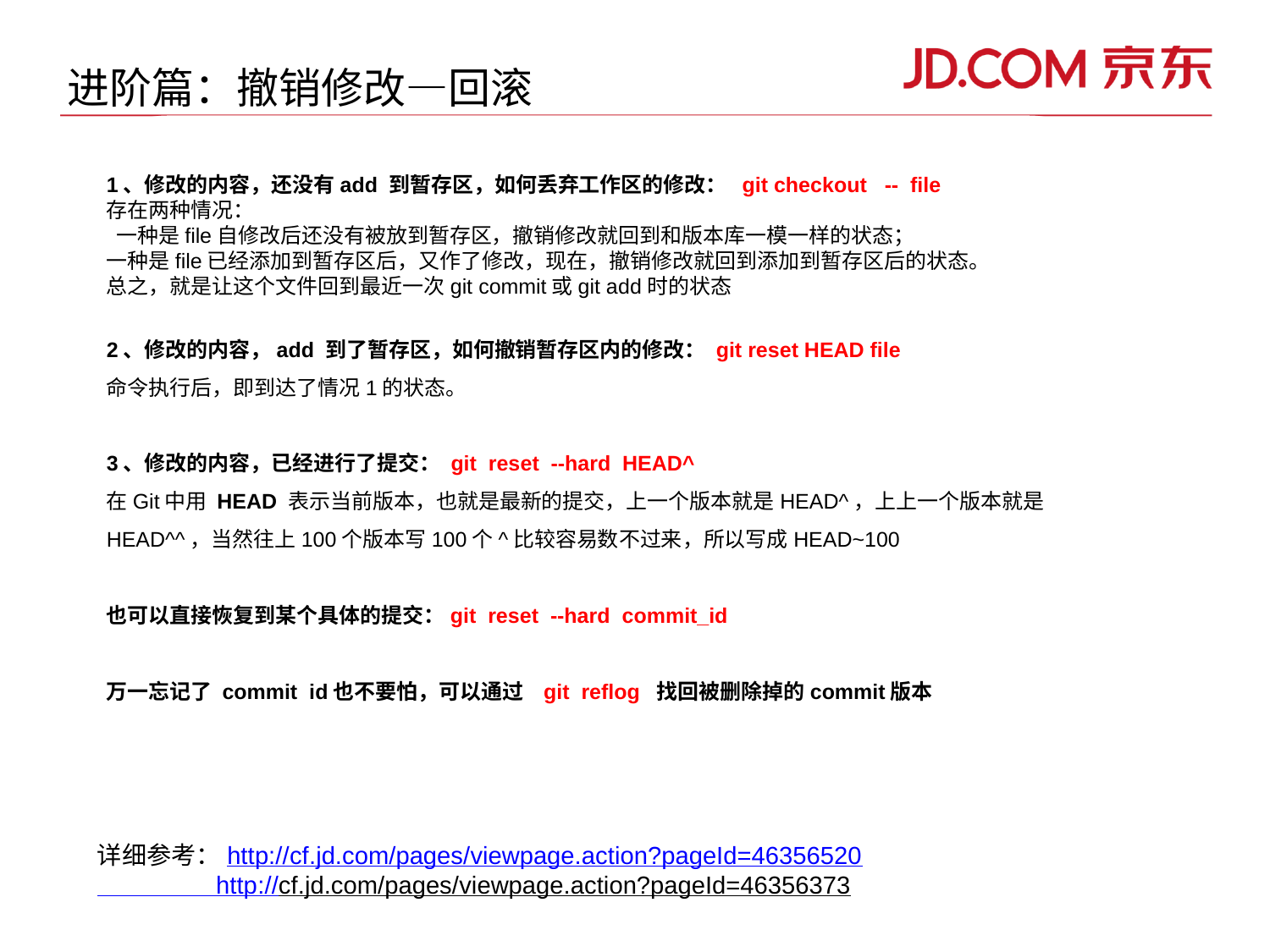

进阶篇：撤销修改—回滚
1、修改的内容，还没有add 到暂存区，如何丢弃工作区的修改：  git checkout   --  file
存在两种情况：
 一种是file自修改后还没有被放到暂存区，撤销修改就回到和版本库一模一样的状态；
一种是file已经添加到暂存区后，又作了修改，现在，撤销修改就回到添加到暂存区后的状态。
总之，就是让这个文件回到最近一次git commit或git add时的状态

2、修改的内容，add 到了暂存区，如何撤销暂存区内的修改： git reset HEAD file
命令执行后，即到达了情况1的状态。

3、修改的内容，已经进行了提交： git  reset  --hard  HEAD^
在Git中用 HEAD 表示当前版本，也就是最新的提交，上一个版本就是HEAD^，上上一个版本就是HEAD^^，当然往上100个版本写100个^比较容易数不过来，所以写成HEAD~100

也可以直接恢复到某个具体的提交：git  reset  --hard  commit_id

万一忘记了 commit  id也不要怕，可以通过   git  reflog  找回被删除掉的commit版本
详细参考：http://cf.jd.com/pages/viewpage.action?pageId=46356520
                 http://cf.jd.com/pages/viewpage.action?pageId=46356373